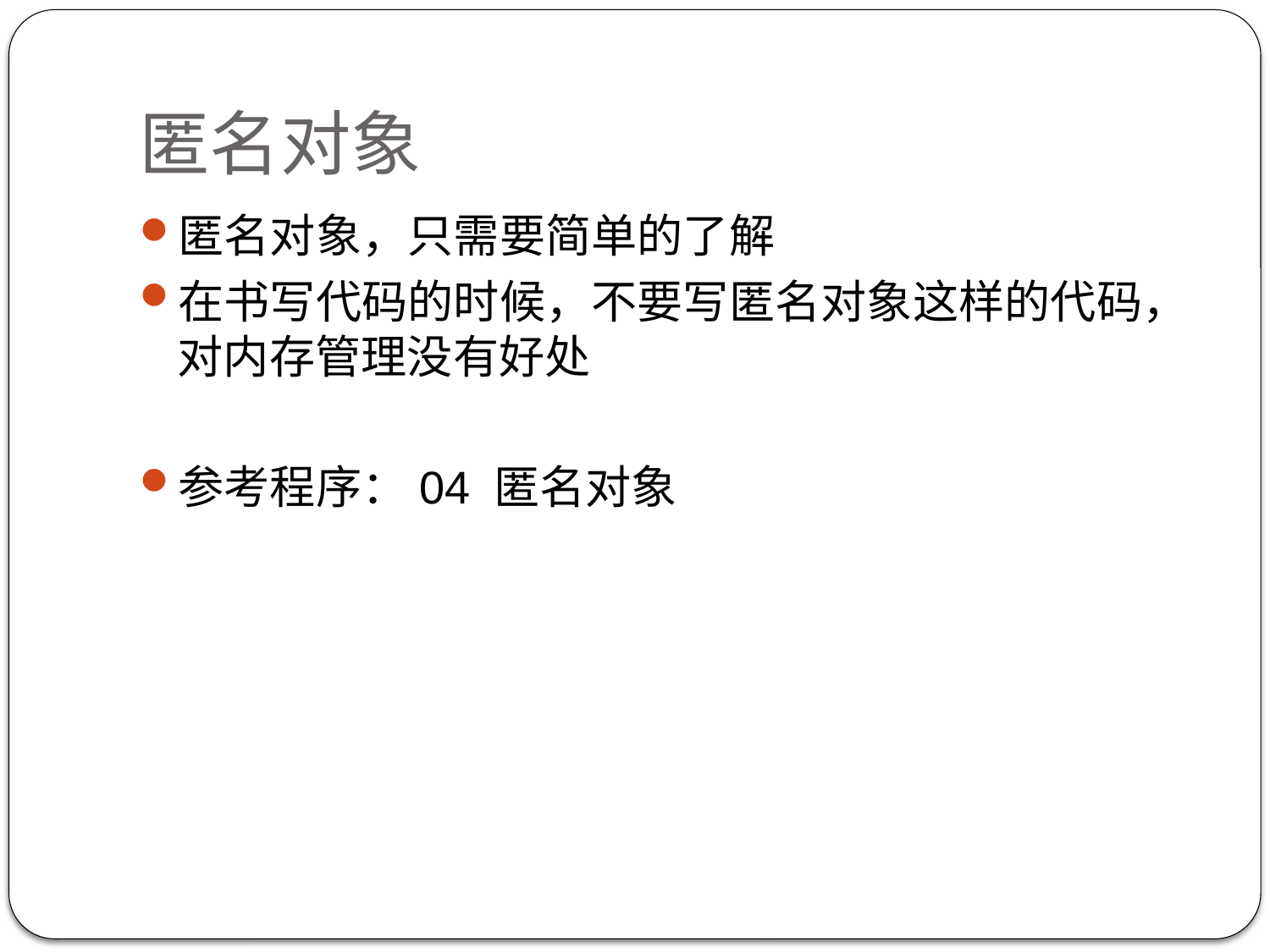

# 匿名对象
匿名对象，只需要简单的了解
在书写代码的时候，不要写匿名对象这样的代码，对内存管理没有好处

参考程序：04 匿名对象